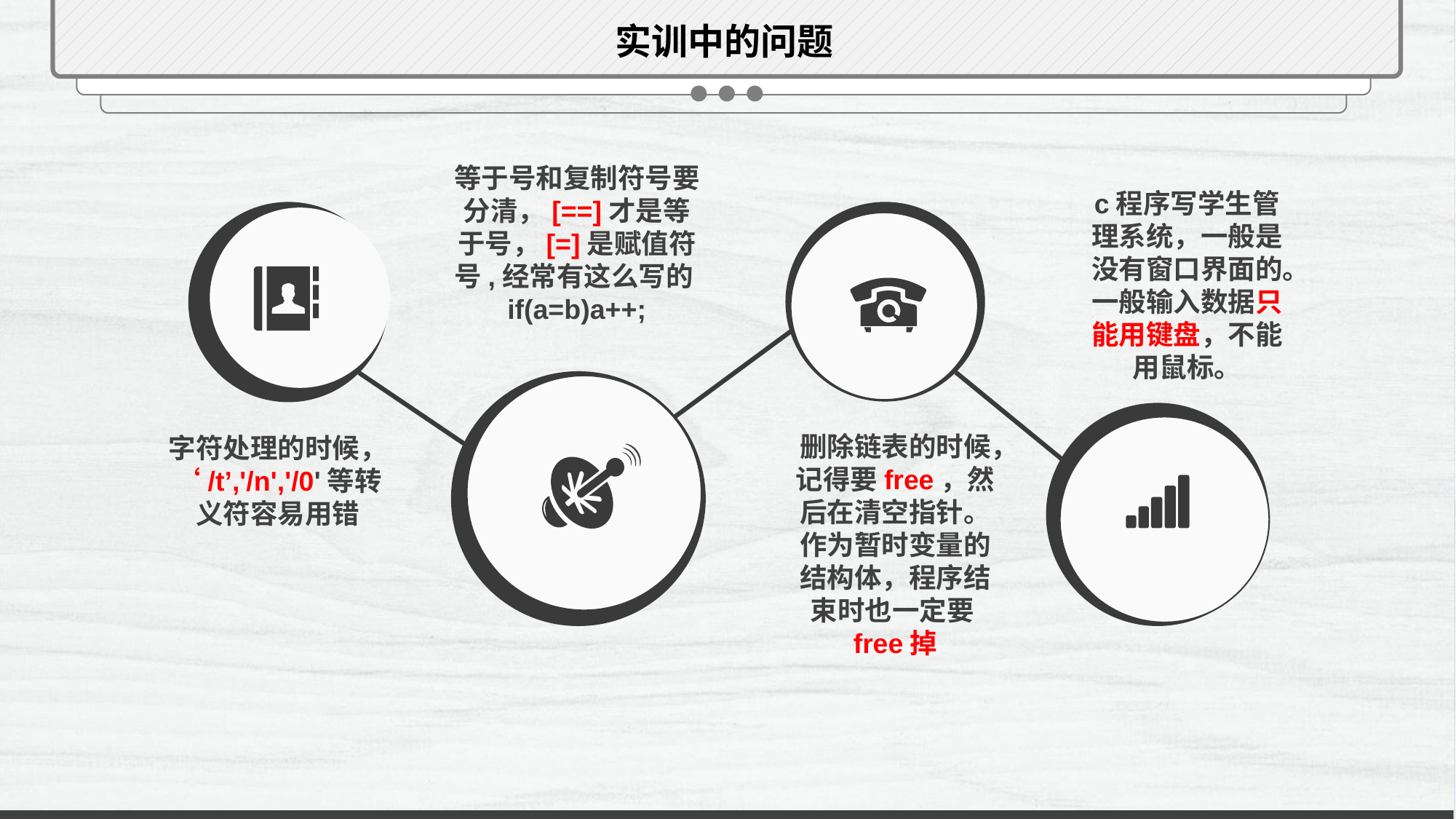

实训中的问题
等于号和复制符号要分清，[==]才是等于号，[=]是赋值符号,经常有这么写的if(a=b)a++;
c程序写学生管理系统，一般是没有窗口界面的。
一般输入数据只能用键盘，不能用鼠标。

删除链表的时候，记得要free，然后在清空指针。
作为暂时变量的结构体，程序结束时也一定要free掉
字符处理的时候，‘/t’,'/n','/0'等转义符容易用错